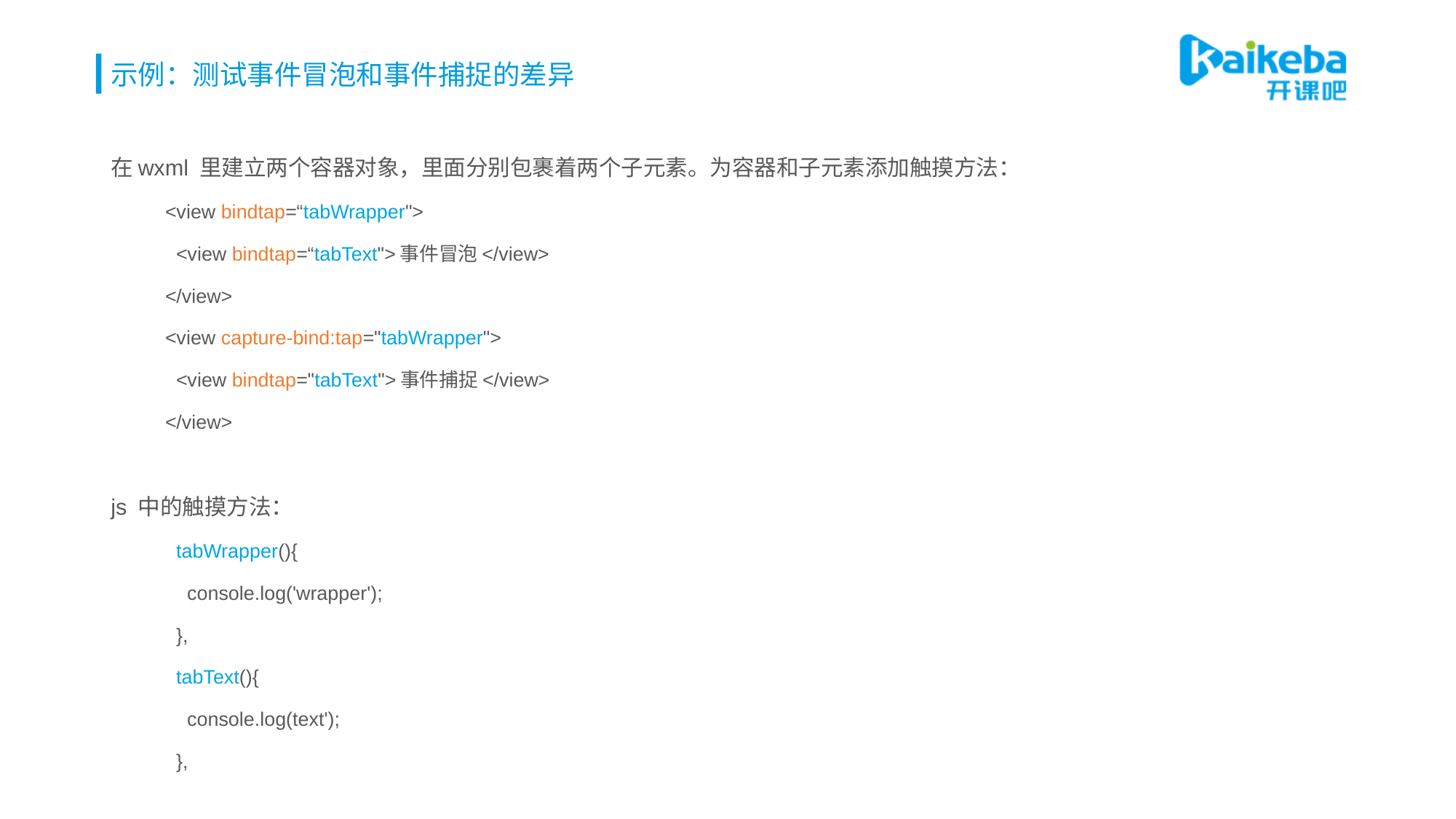

# 示例：测试事件冒泡和事件捕捉的差异
在wxml 里建立两个容器对象，里面分别包裹着两个子元素。为容器和子元素添加触摸方法：
<view bindtap=“tabWrapper">
  <view bindtap=“tabText">事件冒泡</view>
</view>
<view capture-bind:tap="tabWrapper">
  <view bindtap="tabText">事件捕捉</view>
</view>

js 中的触摸方法：
  tabWrapper(){
    console.log('wrapper');
  },
  tabText(){
    console.log(text');
  },